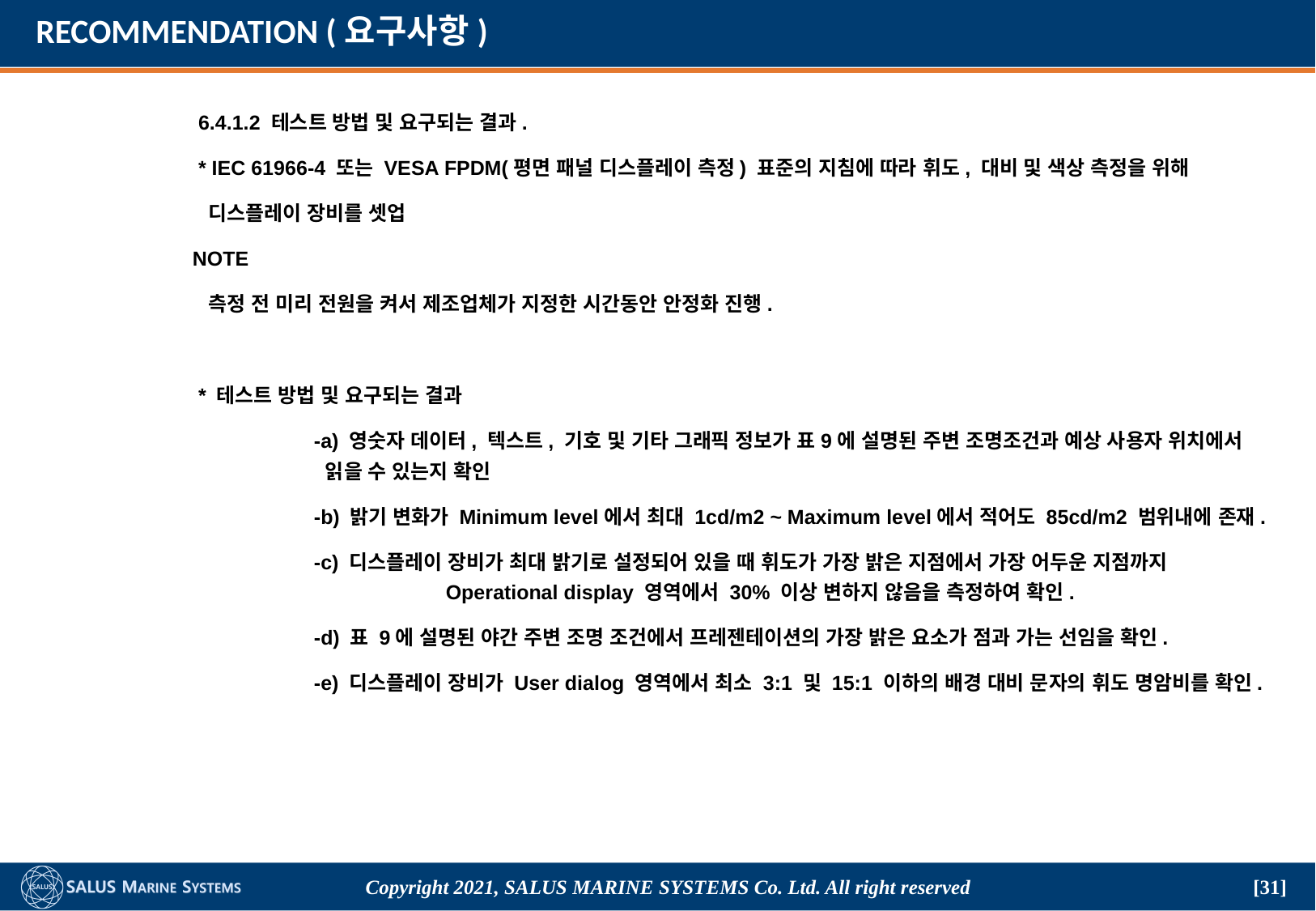

# RECOMMENDATION (요구사항)
	 6.4.1.2 테스트 방법 및 요구되는 결과.
	 * IEC 61966-4 또는 VESA FPDM(평면 패널 디스플레이 측정) 표준의 지침에 따라 휘도, 대비 및 색상 측정을 위해
	  디스플레이 장비를 셋업
	NOTE
	  측정 전 미리 전원을 켜서 제조업체가 지정한 시간동안 안정화 진행.

	 * 테스트 방법 및 요구되는 결과
		-a) 영숫자 데이터, 텍스트, 기호 및 기타 그래픽 정보가 표9에 설명된 주변 조명조건과 예상 사용자 위치에서 		  읽을 수 있는지 확인
		-b) 밝기 변화가 Minimum level에서 최대 1cd/m2 ~ Maximum level에서 적어도 85cd/m2 범위내에 존재.
		-c) 디스플레이 장비가 최대 밝기로 설정되어 있을 때 휘도가 가장 밝은 지점에서 가장 어두운 지점까지 			 Operational display 영역에서 30% 이상 변하지 않음을 측정하여 확인.
		-d) 표 9에 설명된 야간 주변 조명 조건에서 프레젠테이션의 가장 밝은 요소가 점과 가는 선임을 확인.
		-e) 디스플레이 장비가 User dialog 영역에서 최소 3:1 및 15:1 이하의 배경 대비 문자의 휘도 명암비를 확인.

Copyright 2021, SALUS Marine Systems Co. Ltd. All right reserved
[31]